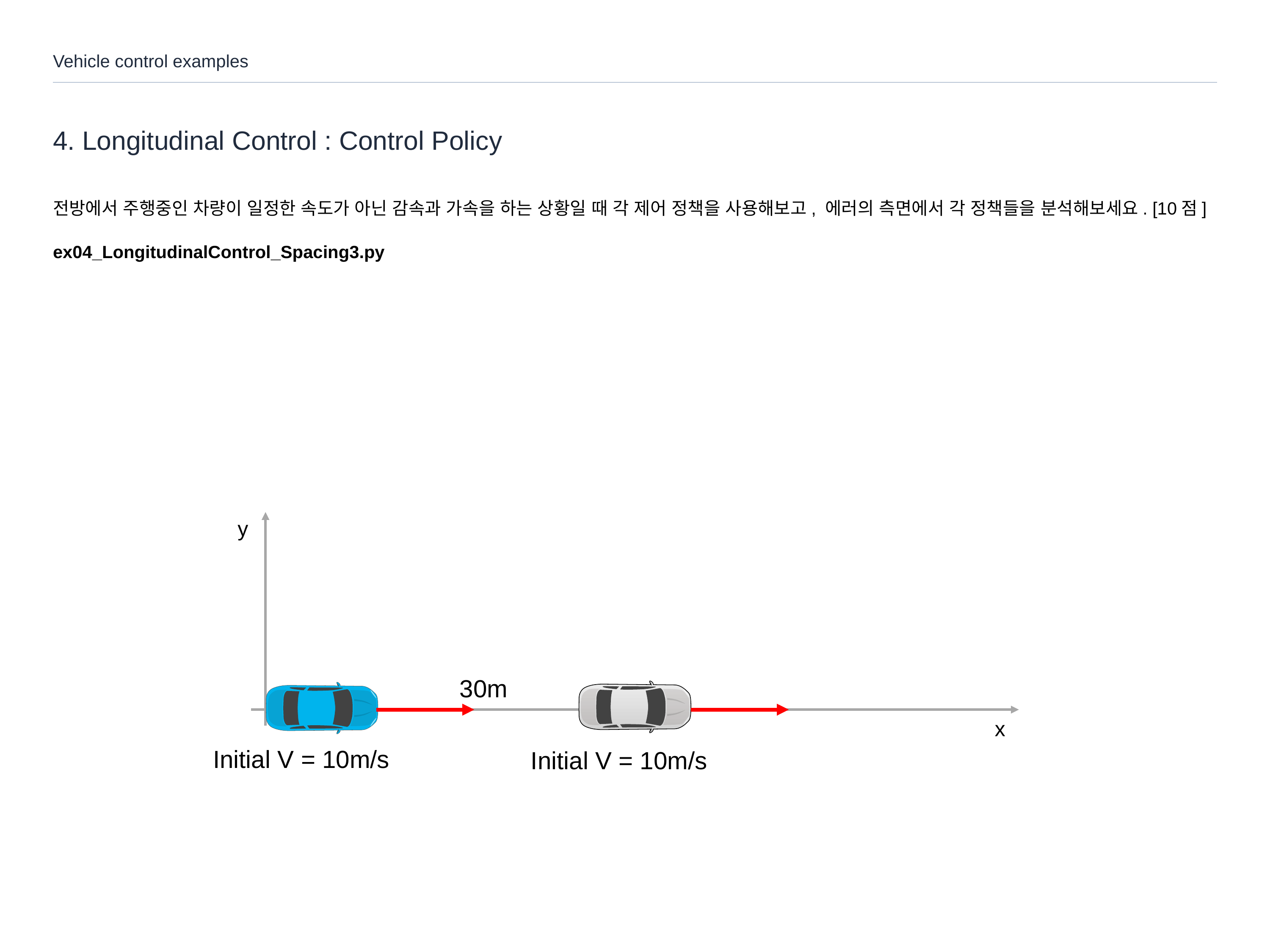

Vehicle control examples
# 4. Longitudinal Control : Control Policy
전방에서 주행중인 차량이 일정한 속도가 아닌 감속과 가속을 하는 상황일 때 각 제어 정책을 사용해보고, 에러의 측면에서 각 정책들을 분석해보세요. [10점]
ex04_LongitudinalControl_Spacing3.py
y
30m

x
Initial V = 10m/s
Initial V = 10m/s